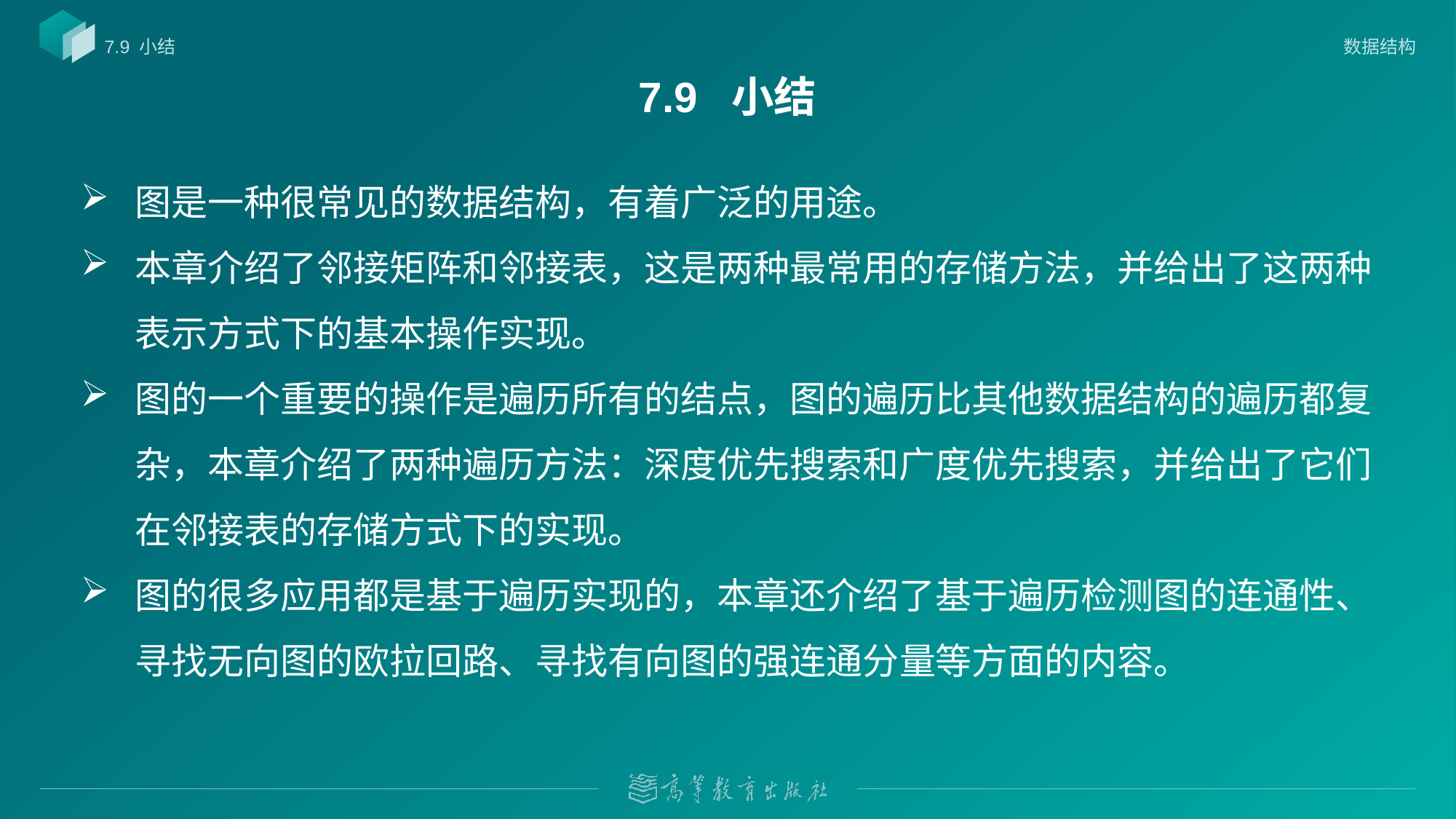

数据结构
7.9 小结
# 7.9  小结
图是一种很常见的数据结构，有着广泛的用途。
本章介绍了邻接矩阵和邻接表，这是两种最常用的存储方法，并给出了这两种表示方式下的基本操作实现。
图的一个重要的操作是遍历所有的结点，图的遍历比其他数据结构的遍历都复杂，本章介绍了两种遍历方法：深度优先搜索和广度优先搜索，并给出了它们在邻接表的存储方式下的实现。
图的很多应用都是基于遍历实现的，本章还介绍了基于遍历检测图的连通性、寻找无向图的欧拉回路、寻找有向图的强连通分量等方面的内容。